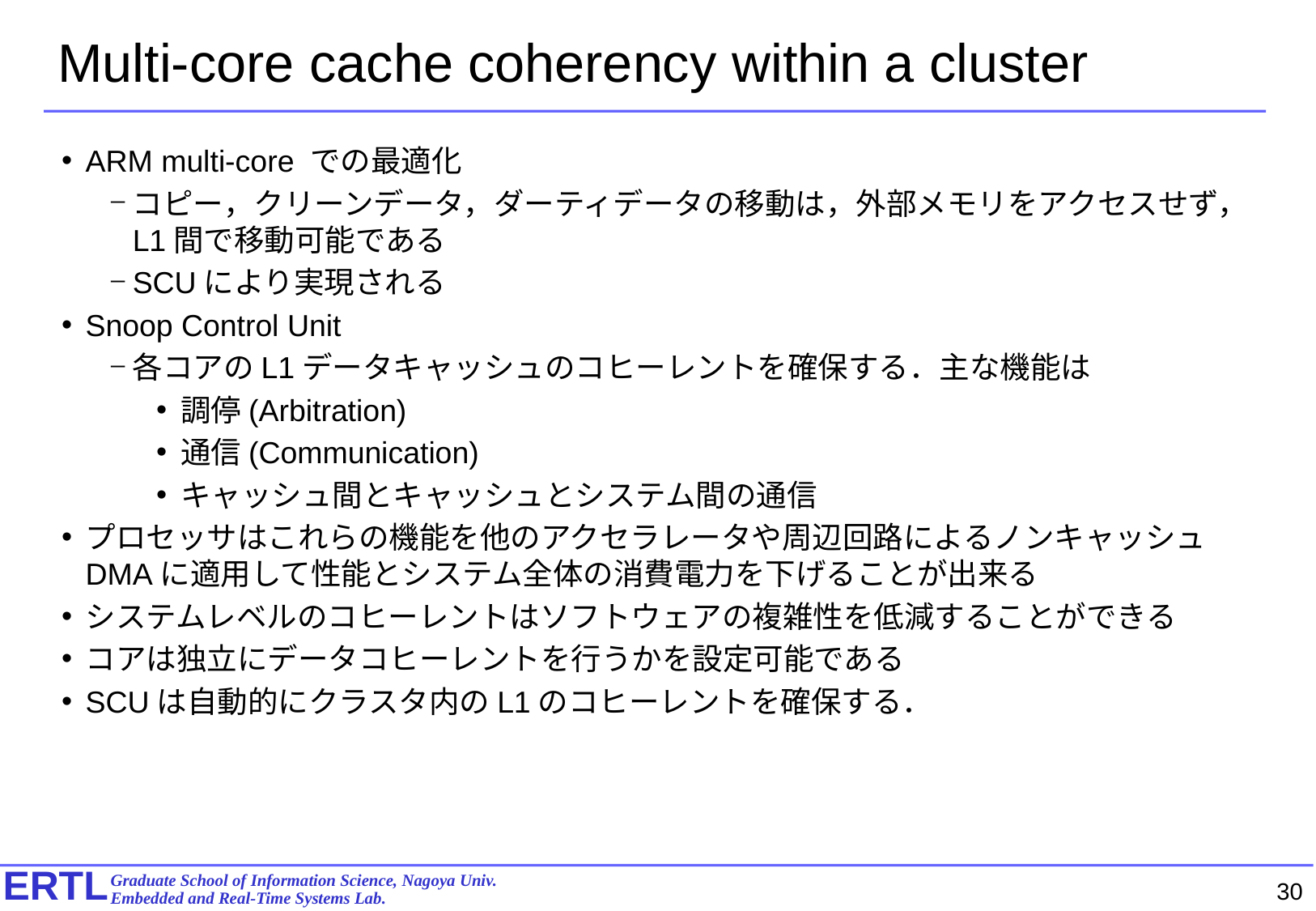

# Multi-core cache coherency within a cluster
ARM multi-core での最適化
コピー，クリーンデータ，ダーティデータの移動は，外部メモリをアクセスせず，L1間で移動可能である
SCUにより実現される
Snoop Control Unit
各コアのL1データキャッシュのコヒーレントを確保する．主な機能は
調停(Arbitration)
通信(Communication)
キャッシュ間とキャッシュとシステム間の通信
プロセッサはこれらの機能を他のアクセラレータや周辺回路によるノンキャッシュDMAに適用して性能とシステム全体の消費電力を下げることが出来る
システムレベルのコヒーレントはソフトウェアの複雑性を低減することができる
コアは独立にデータコヒーレントを行うかを設定可能である
SCUは自動的にクラスタ内のL1のコヒーレントを確保する．

30